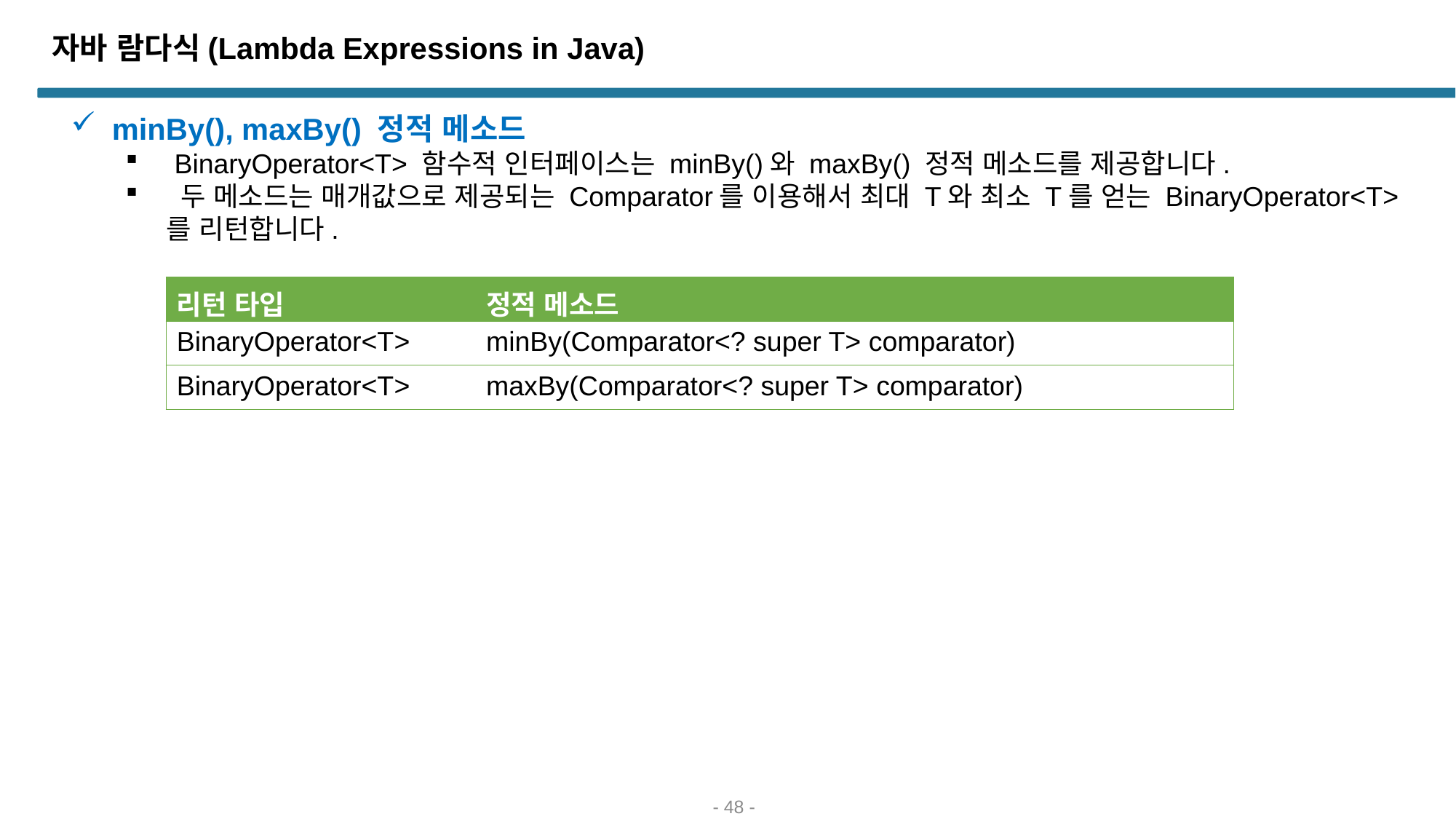

# 자바 람다식(Lambda Expressions in Java)
minBy(), maxBy() 정적 메소드
 BinaryOperator<T> 함수적 인터페이스는 minBy()와 maxBy() 정적 메소드를 제공합니다.
 두 메소드는 매개값으로 제공되는 Comparator를 이용해서 최대 T와 최소 T를 얻는 BinaryOperator<T>를 리턴합니다.
| 리턴 타입 | 정적 메소드 |
| --- | --- |
| BinaryOperator<T> | minBy(Comparator<? super T> comparator) |
| BinaryOperator<T> | maxBy(Comparator<? super T> comparator) |
- 48 -